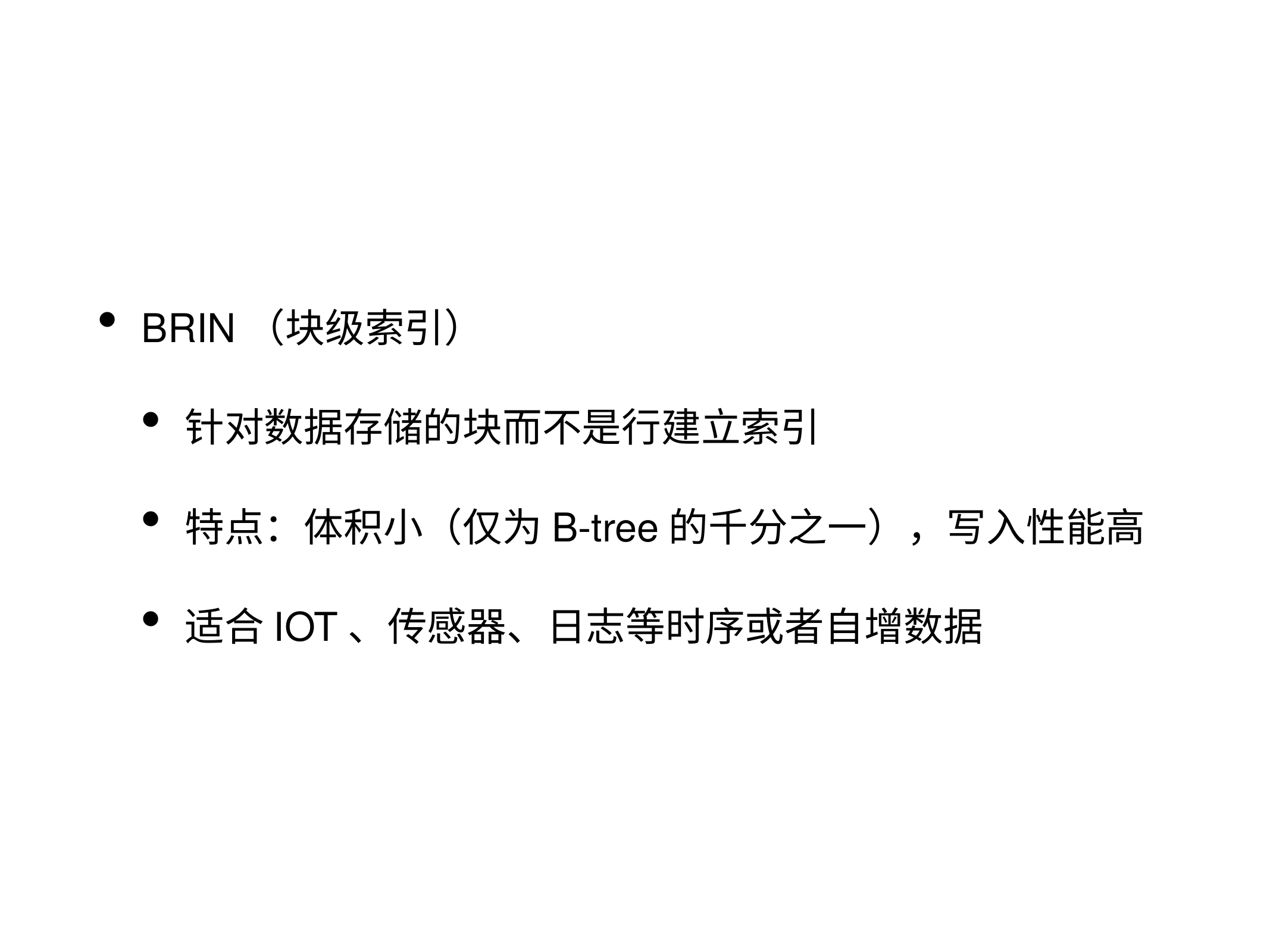

BRIN（块级索引）
针对数据存储的块而不是行建立索引
特点：体积小（仅为B-tree的千分之一），写入性能高
适合IOT、传感器、日志等时序或者自增数据